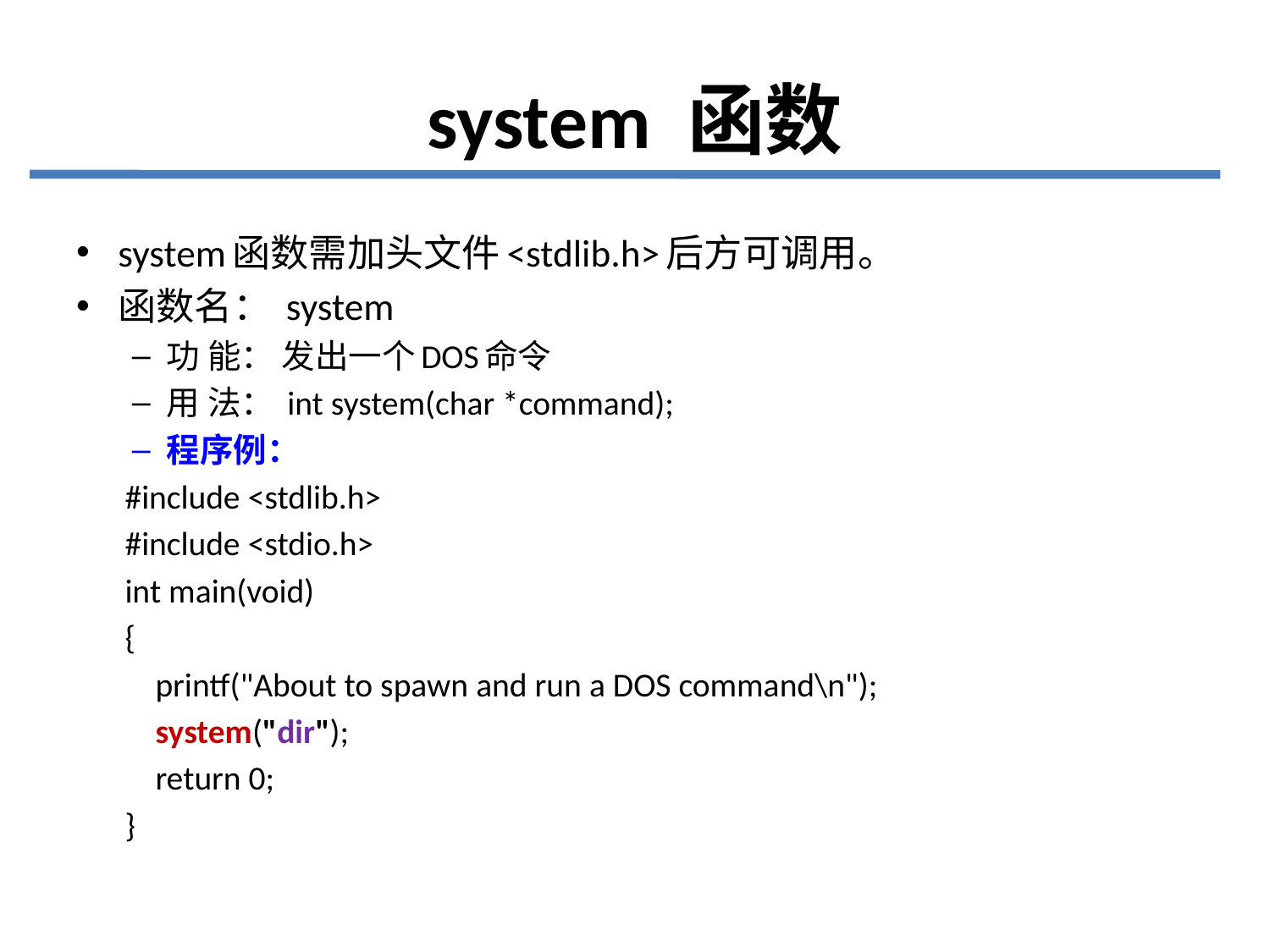

# system 函数
system函数需加头文件<stdlib.h>后方可调用。
函数名： system
功 能： 发出一个DOS命令
用 法： int system(char *command);
程序例：
#include <stdlib.h>
#include <stdio.h>
int main(void)
{
    printf("About to spawn and run a DOS command\n");
    system("dir");
    return 0;
}